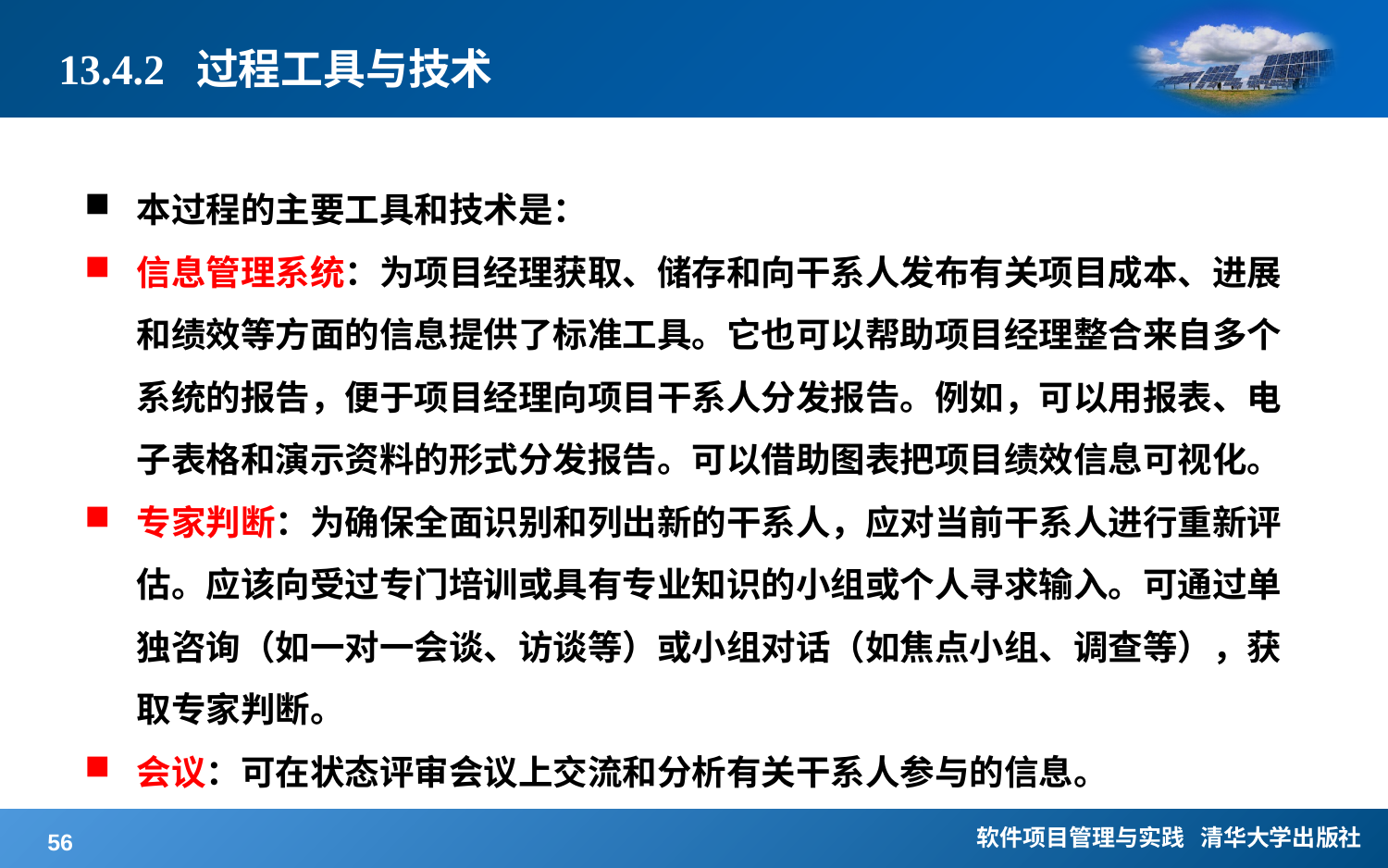

# 13.4.2  过程工具与技术
本过程的主要工具和技术是：
信息管理系统：为项目经理获取、储存和向干系人发布有关项目成本、进展和绩效等方面的信息提供了标准工具。它也可以帮助项目经理整合来自多个系统的报告，便于项目经理向项目干系人分发报告。例如，可以用报表、电子表格和演示资料的形式分发报告。可以借助图表把项目绩效信息可视化。
专家判断：为确保全面识别和列出新的干系人，应对当前干系人进行重新评估。应该向受过专门培训或具有专业知识的小组或个人寻求输入。可通过单独咨询（如一对一会谈、访谈等）或小组对话（如焦点小组、调查等），获取专家判断。
会议：可在状态评审会议上交流和分析有关干系人参与的信息。